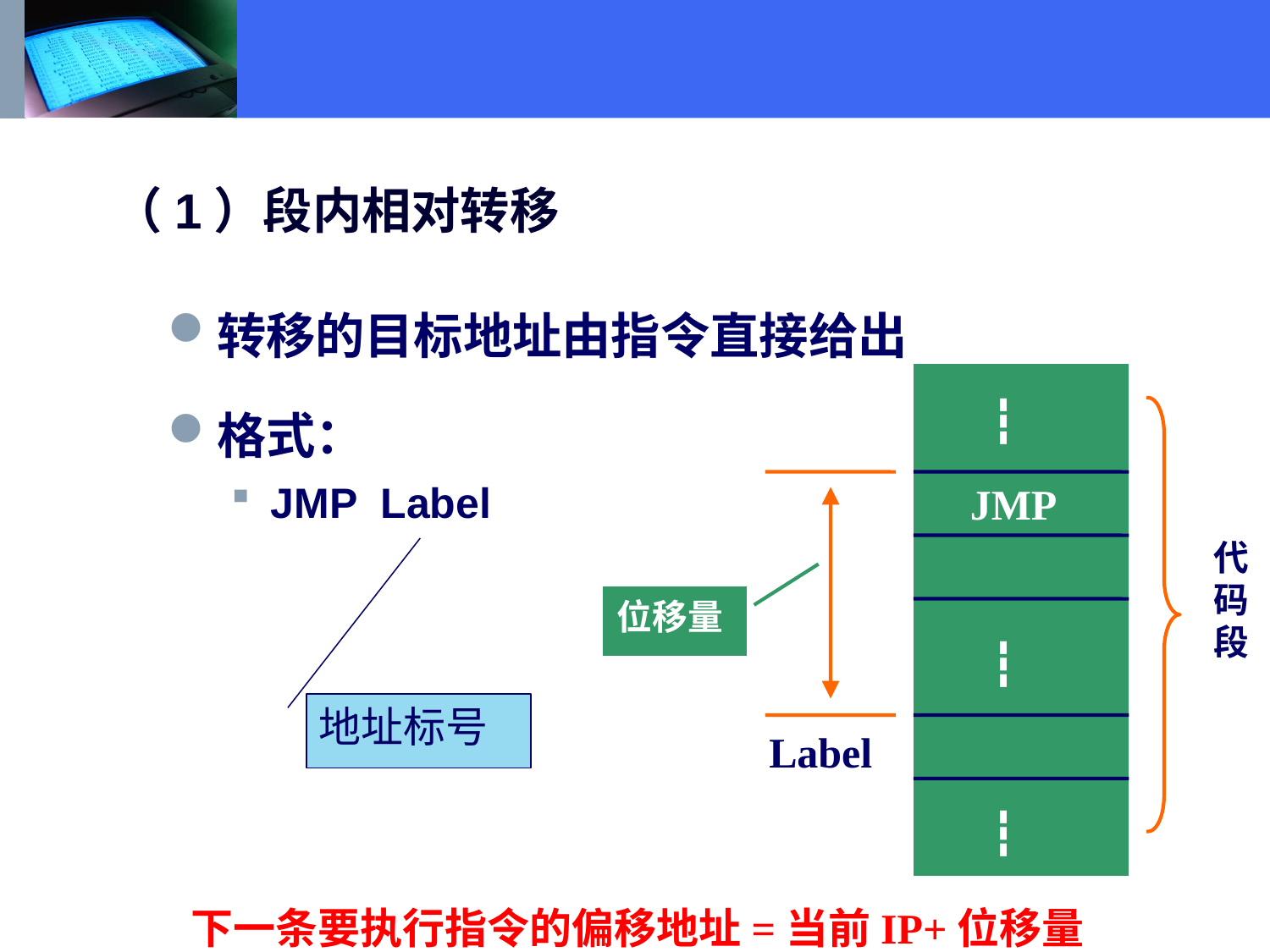

（1）段内相对转移
转移的目标地址由指令直接给出
格式：
JMP  Label

┇

JMP

代码段

位移量

┇

Label

┇
地址标号
下一条要执行指令的偏移地址=当前IP+位移量